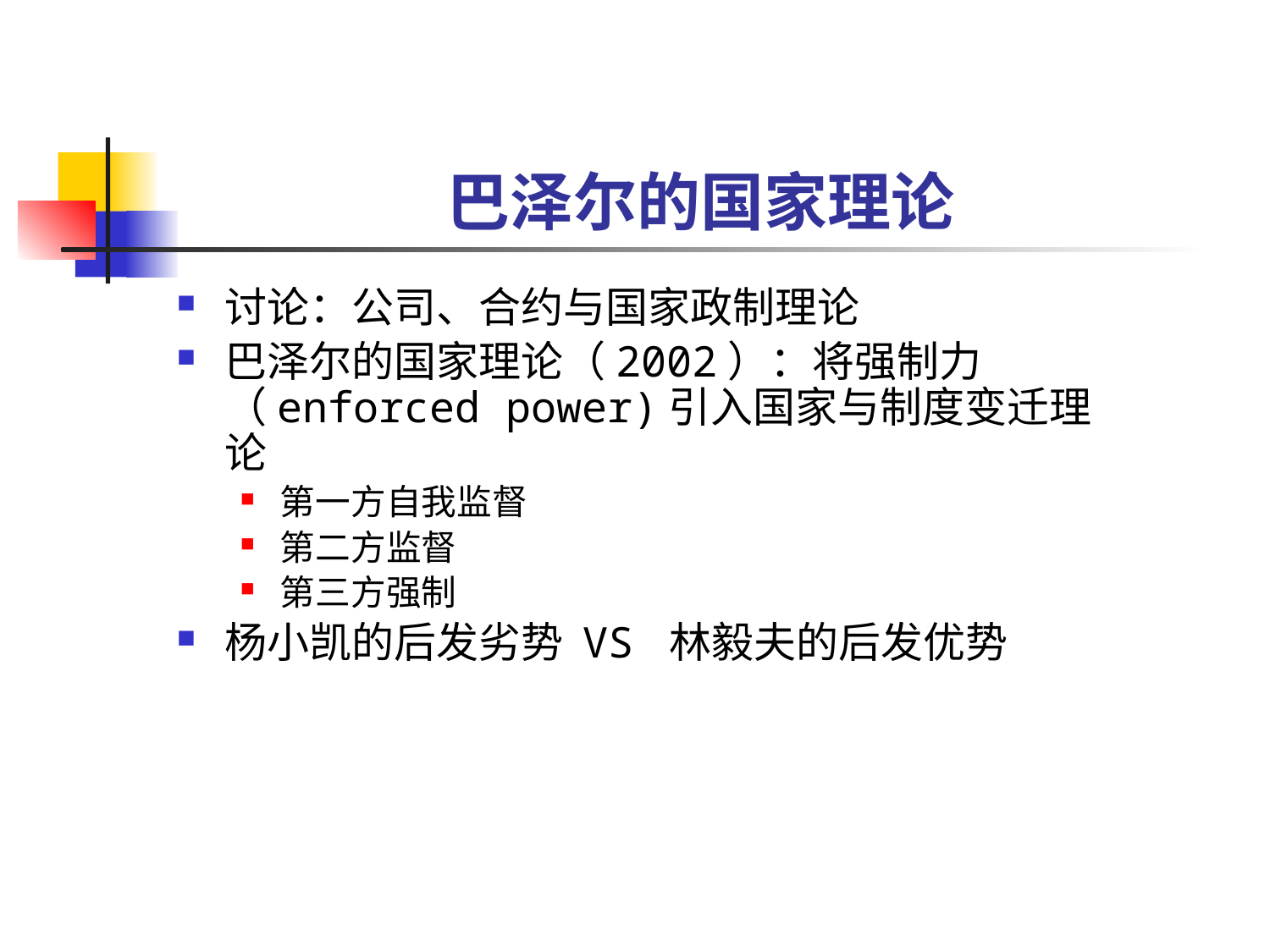

# 巴泽尔的国家理论
讨论：公司、合约与国家政制理论
巴泽尔的国家理论（2002）：将强制力（enforced power)引入国家与制度变迁理论
第一方自我监督
第二方监督
第三方强制
杨小凯的后发劣势 VS 林毅夫的后发优势